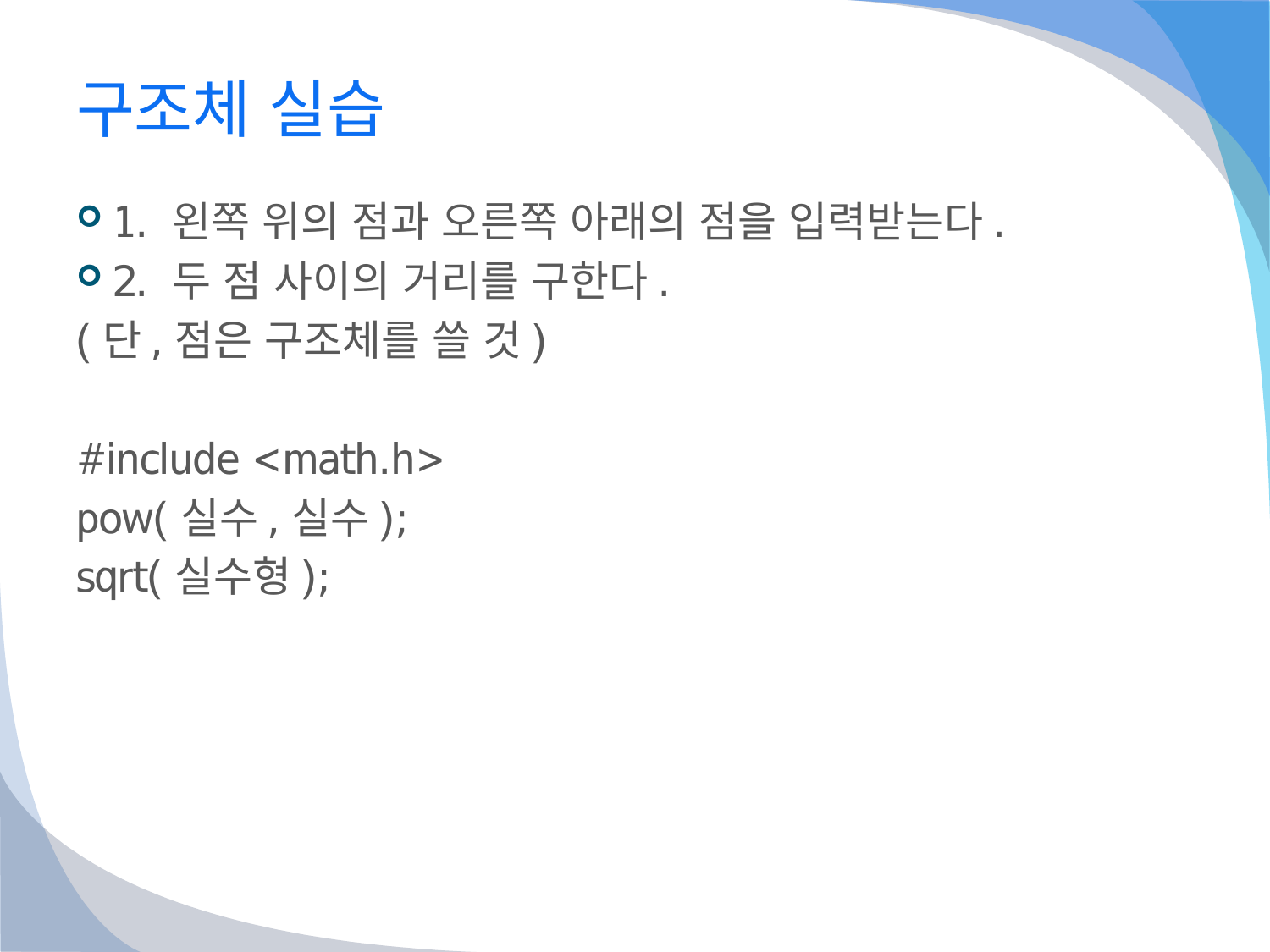

# 구조체 실습
1. 왼쪽 위의 점과 오른쪽 아래의 점을 입력받는다.
2. 두 점 사이의 거리를 구한다.
(단,점은 구조체를 쓸 것)

#include <math.h>
pow(실수,실수);
sqrt(실수형);